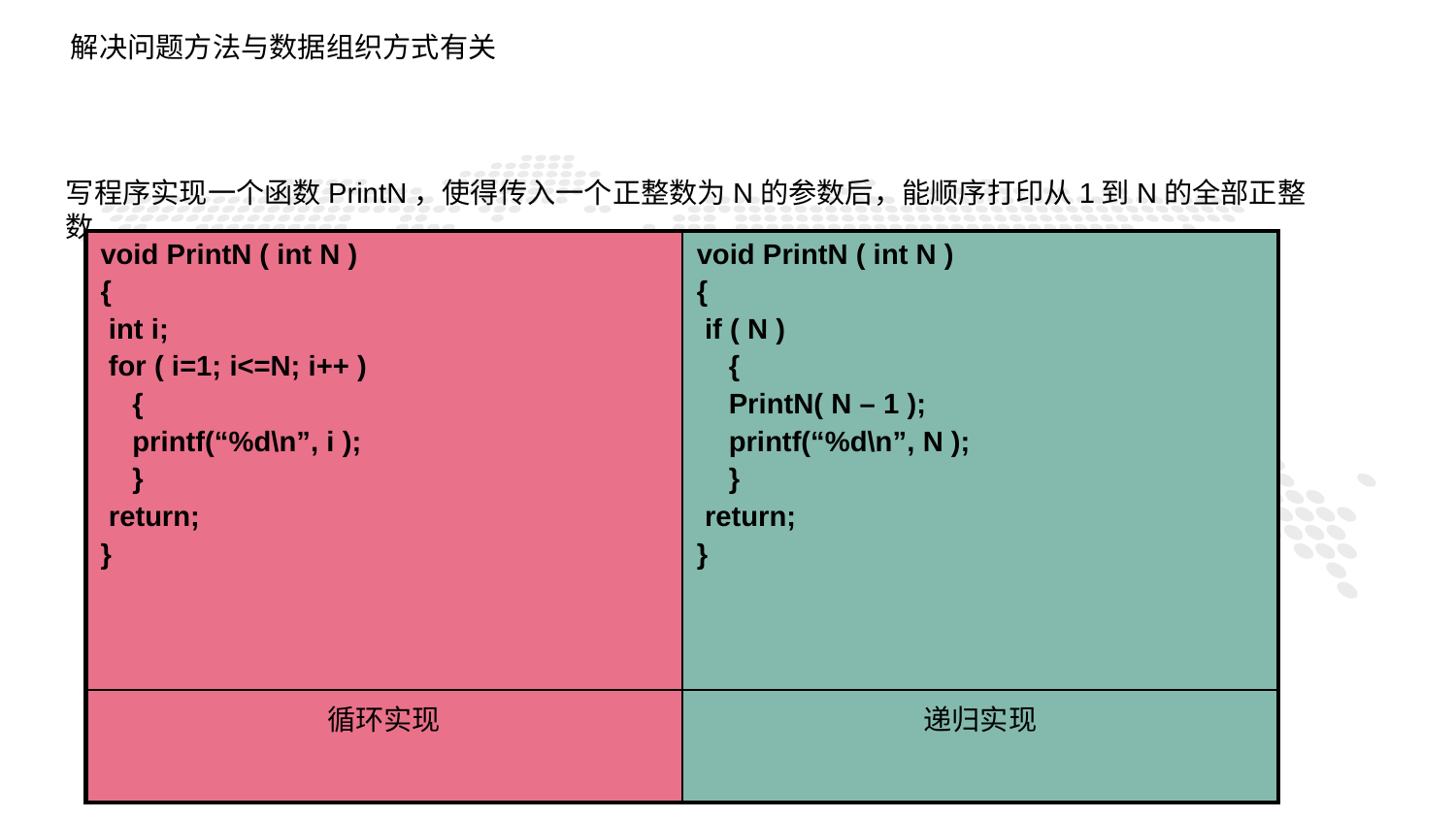

解决问题方法与数据组织方式有关
写程序实现一个函数PrintN，使得传入一个正整数为N的参数后，能顺序打印从1到N的全部正整数
| void PrintN ( int N ) { int i; for ( i=1; i<=N; i++ ) { printf(“%d\n”, i ); } return; } | void PrintN ( int N ) { if ( N ) { PrintN( N – 1 ); printf(“%d\n”, N ); } return; } |
| --- | --- |
| 循环实现 | 递归实现 |
1
PART  ONE